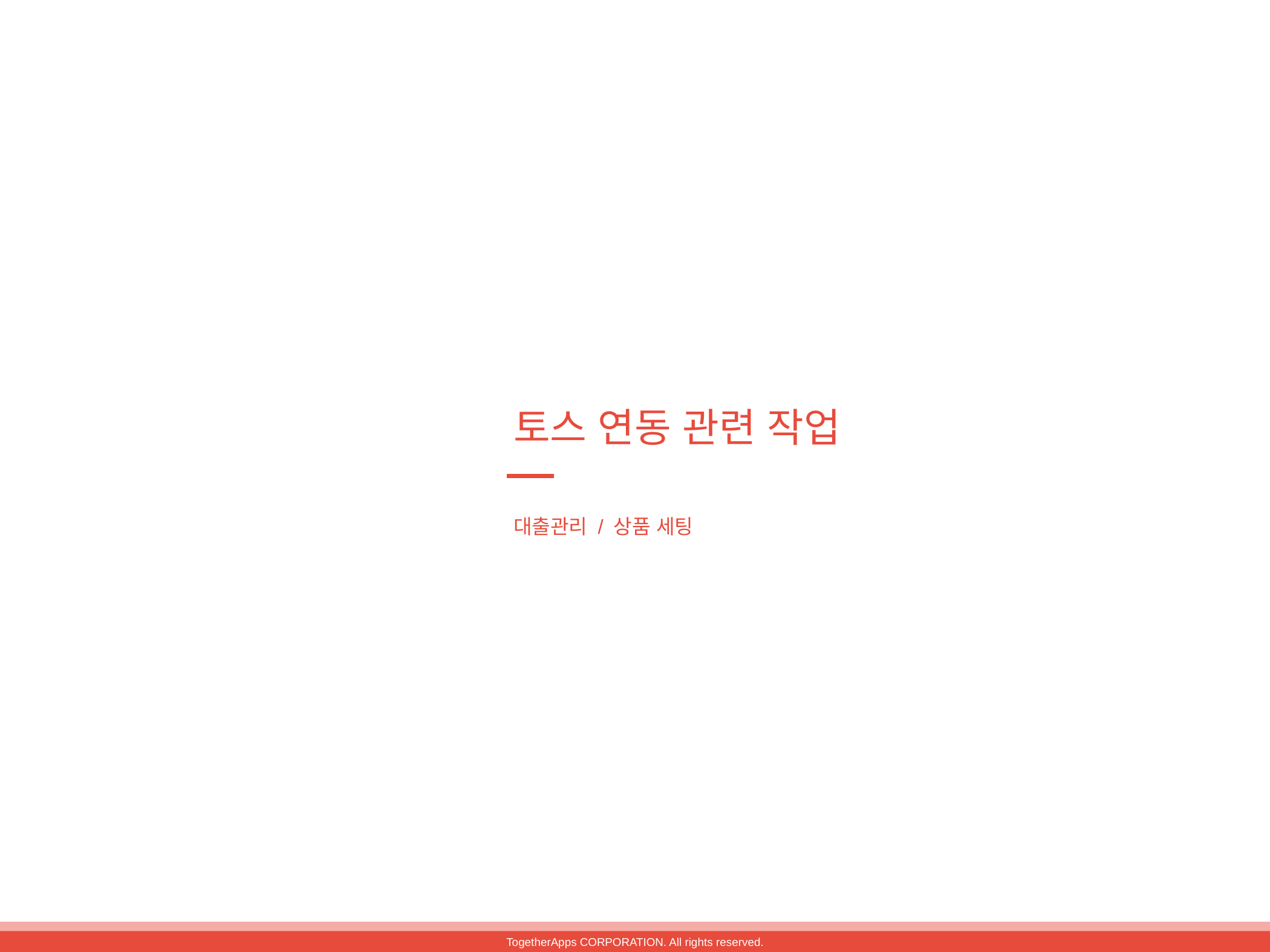

토스 연동 관련 작업
대출관리 / 상품 세팅